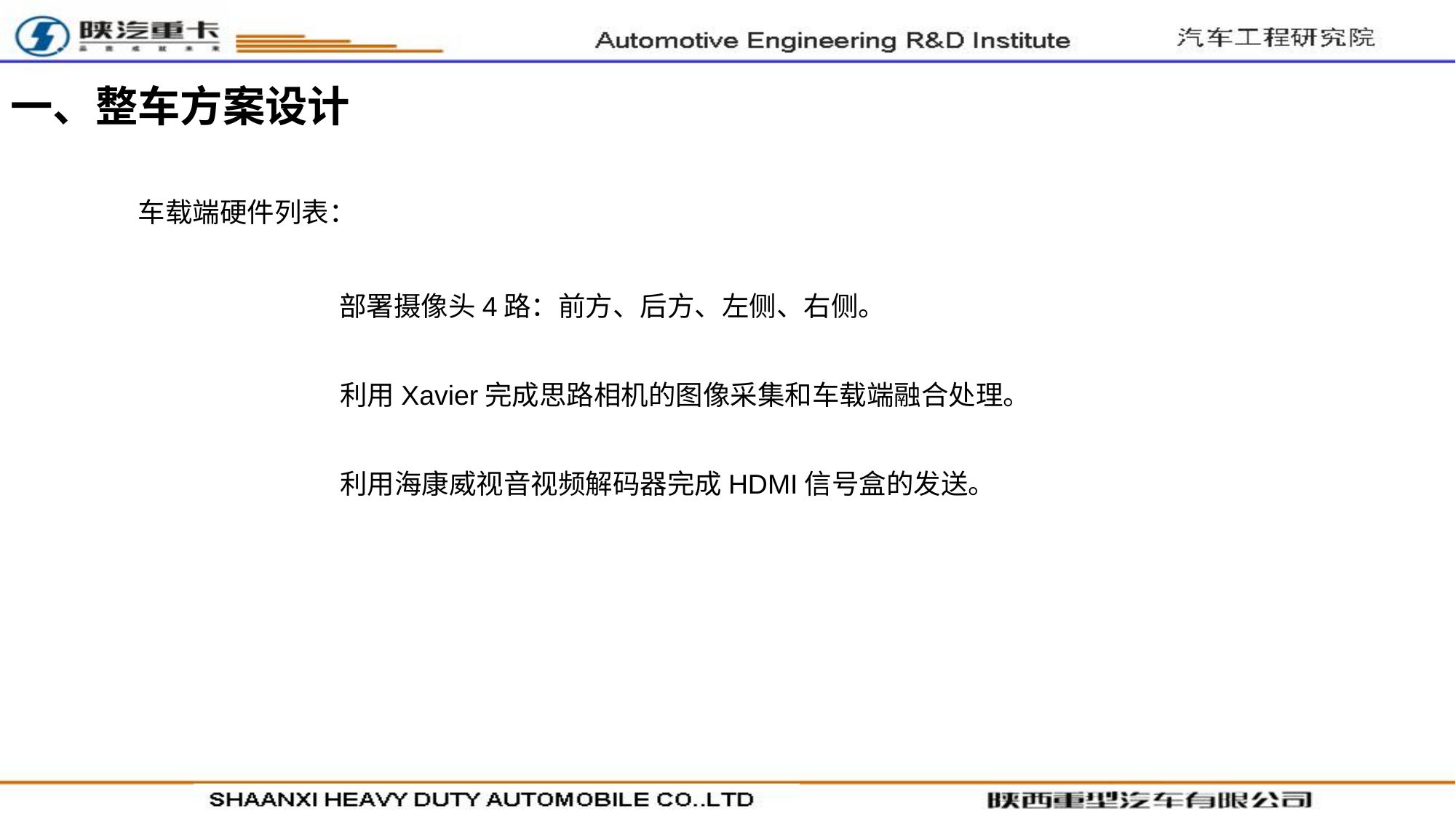

一、整车方案设计
车载端硬件列表：
部署摄像头4路：前方、后方、左侧、右侧。
利用Xavier完成思路相机的图像采集和车载端融合处理。
利用海康威视音视频解码器完成HDMI信号盒的发送。